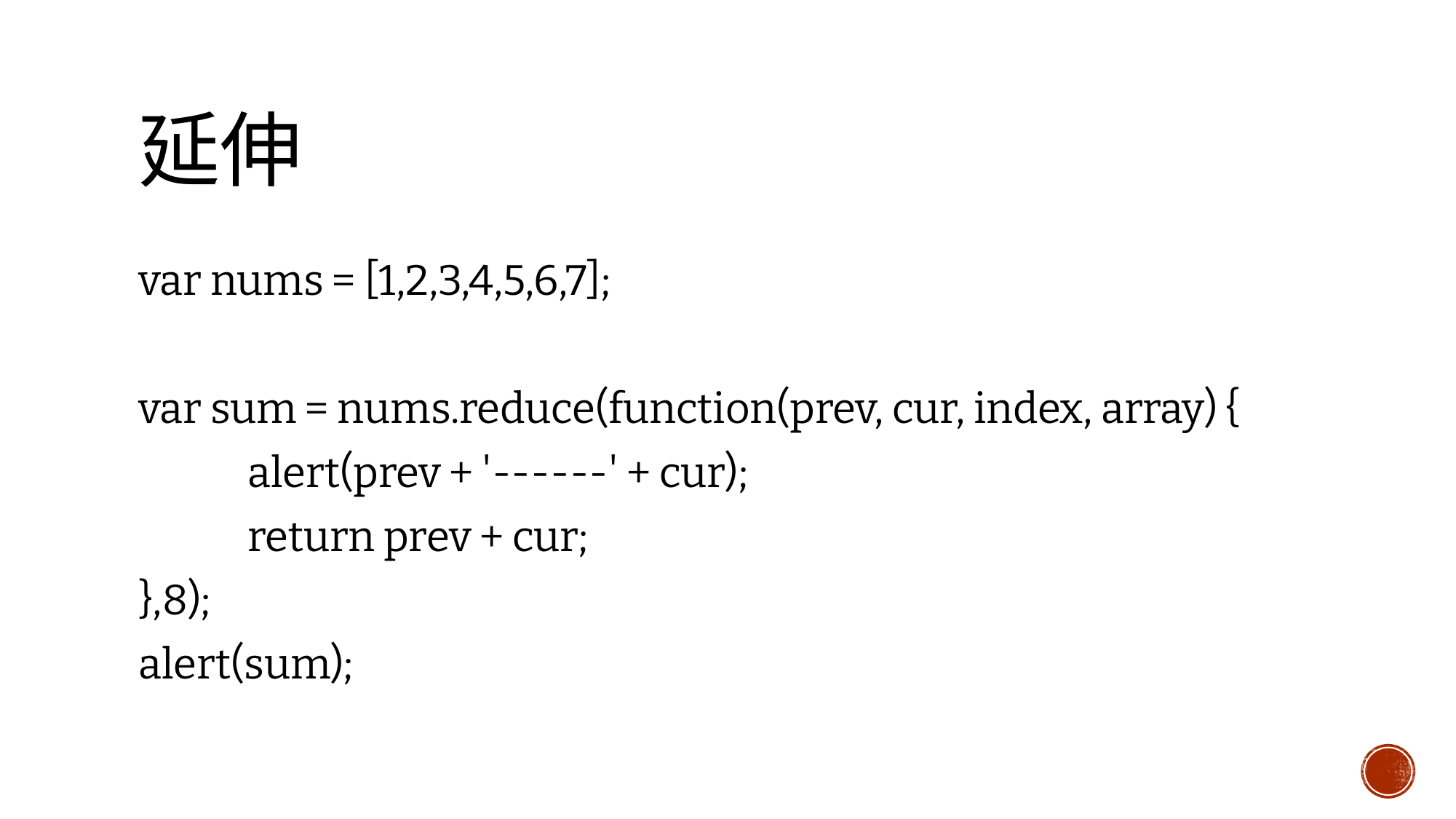

# 延伸
var nums = [1,2,3,4,5,6,7];

var sum = nums.reduce(function(prev, cur, index, array) {
	alert(prev + '------' + cur);
	return prev + cur;
},8);
alert(sum);